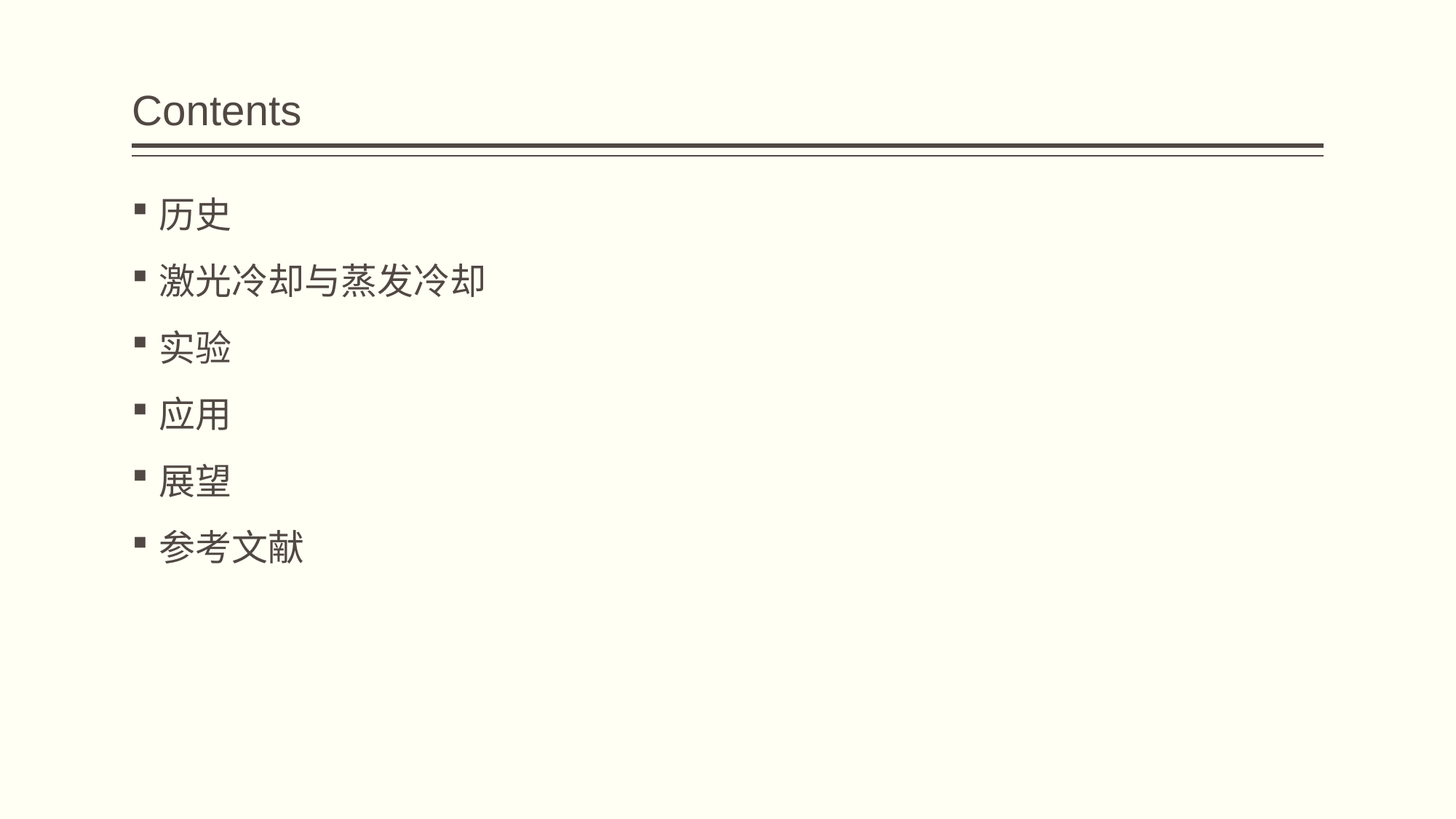

# Contents
历史
激光冷却与蒸发冷却
实验
应用
展望
参考文献